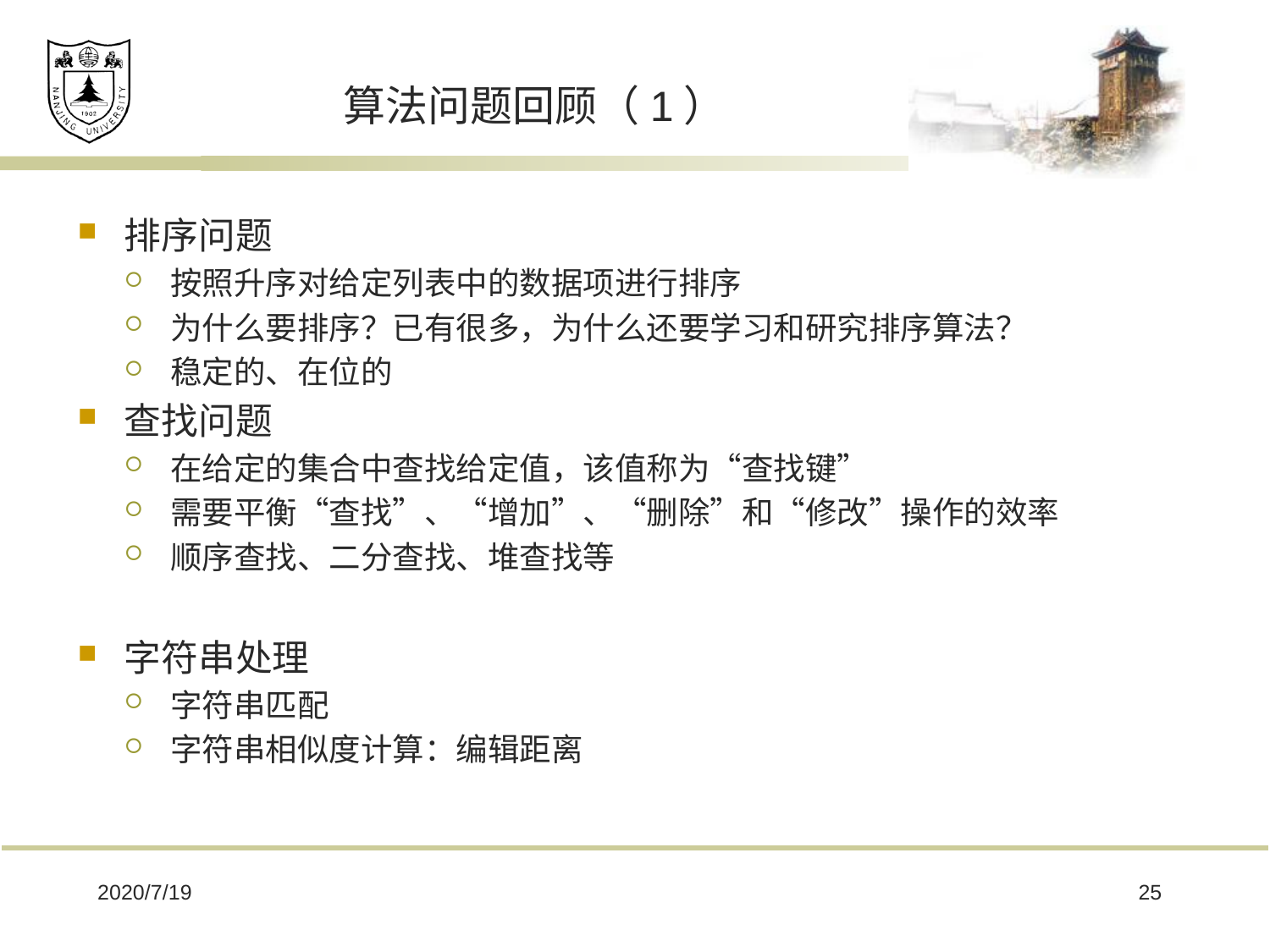

# 算法问题回顾（1）
排序问题
按照升序对给定列表中的数据项进行排序
为什么要排序？已有很多，为什么还要学习和研究排序算法？
稳定的、在位的
查找问题
在给定的集合中查找给定值，该值称为“查找键”
需要平衡“查找”、“增加”、“删除”和“修改”操作的效率
顺序查找、二分查找、堆查找等

字符串处理
字符串匹配
字符串相似度计算：编辑距离

2020/7/19
25